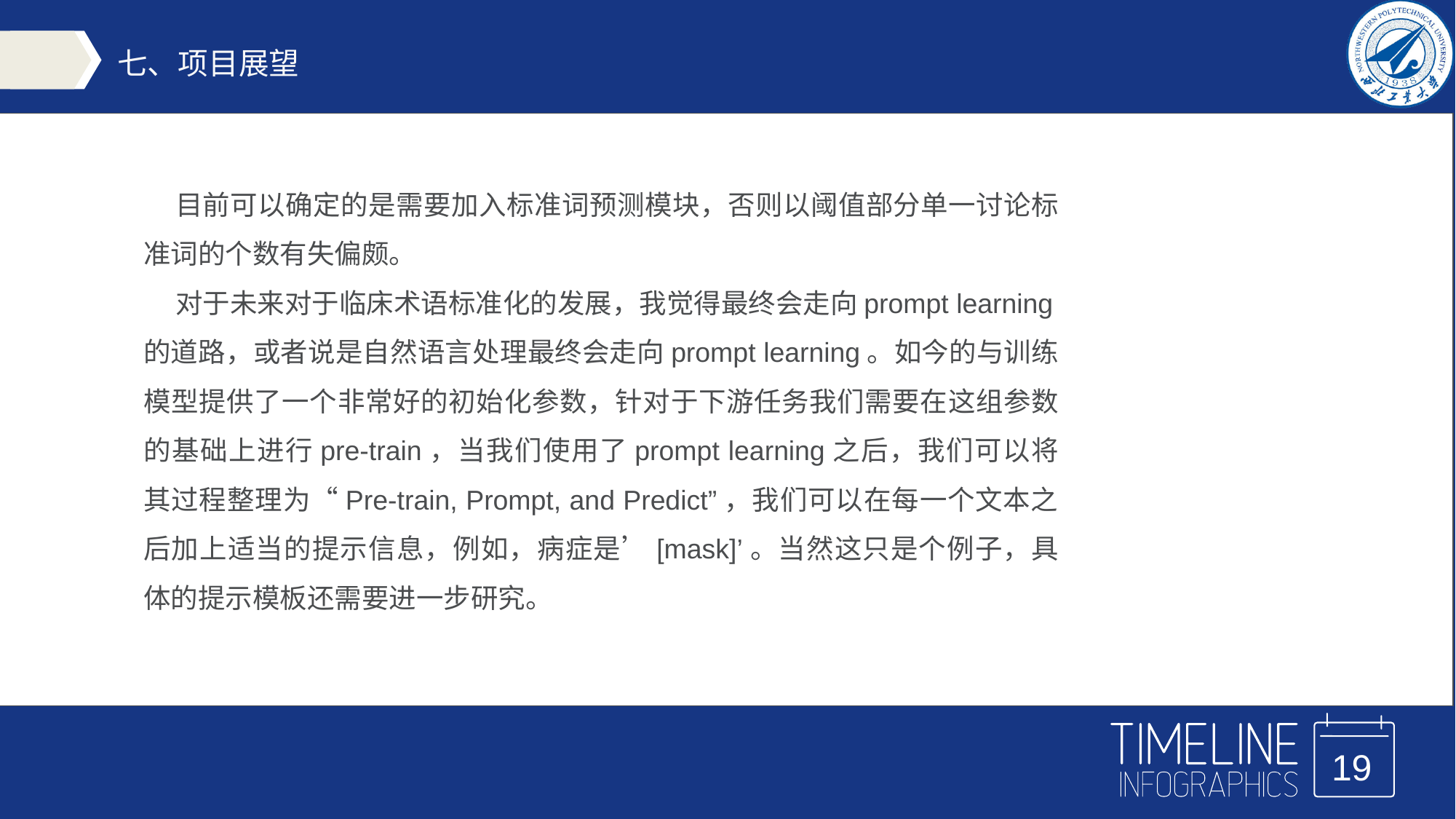

七、项目展望
目前可以确定的是需要加入标准词预测模块，否则以阈值部分单一讨论标准词的个数有失偏颇。
对于未来对于临床术语标准化的发展，我觉得最终会走向prompt learning的道路，或者说是自然语言处理最终会走向prompt learning。如今的与训练模型提供了一个非常好的初始化参数，针对于下游任务我们需要在这组参数的基础上进行pre-train，当我们使用了prompt learning之后，我们可以将其过程整理为“Pre-train, Prompt, and Predict”，我们可以在每一个文本之后加上适当的提示信息，例如，病症是’[mask]’。当然这只是个例子，具体的提示模板还需要进一步研究。

19